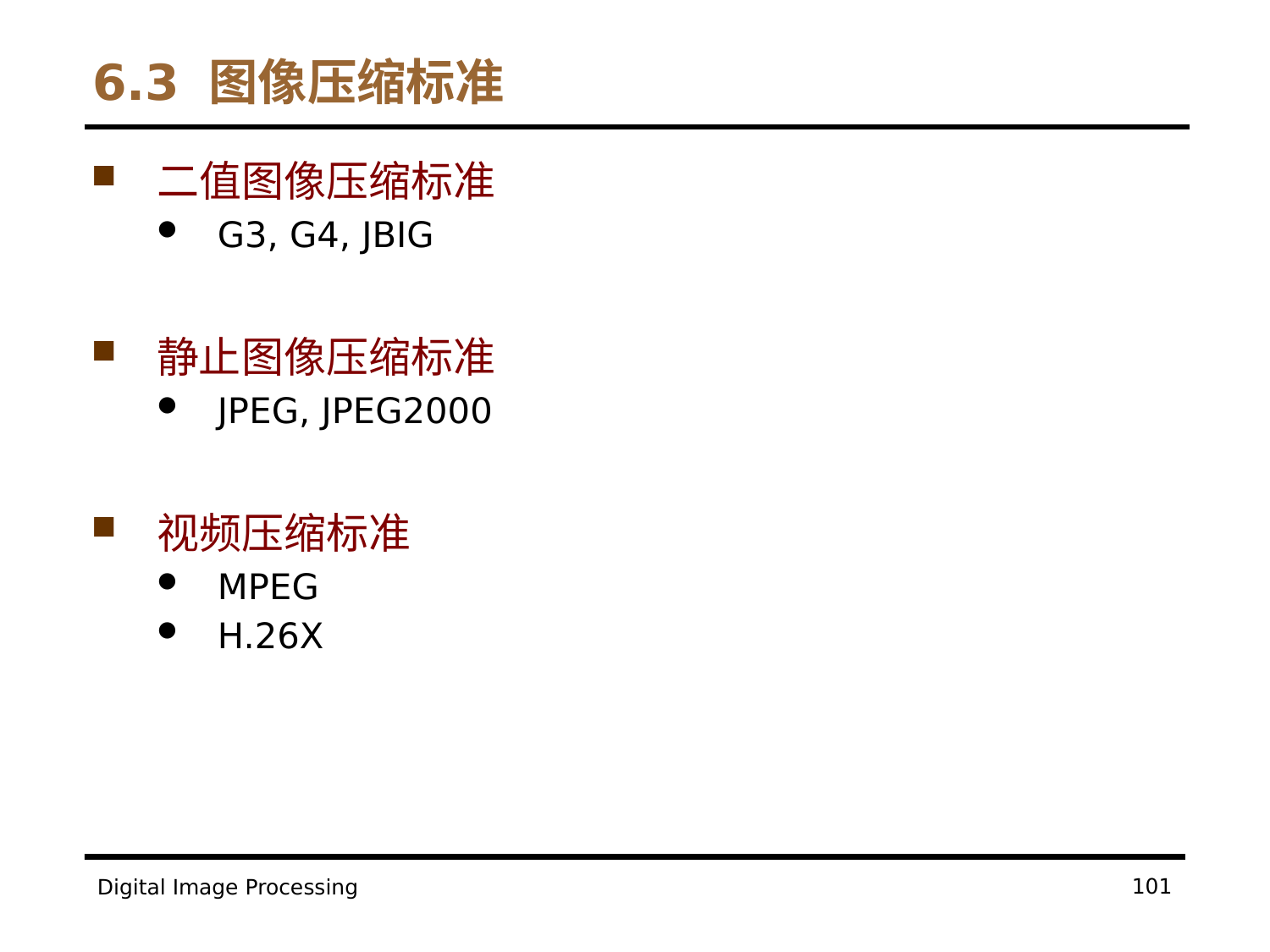

# 6.3 图像压缩标准
二值图像压缩标准
G3, G4, JBIG

静止图像压缩标准
JPEG, JPEG2000

视频压缩标准
MPEG
H.26X
101
Digital Image Processing